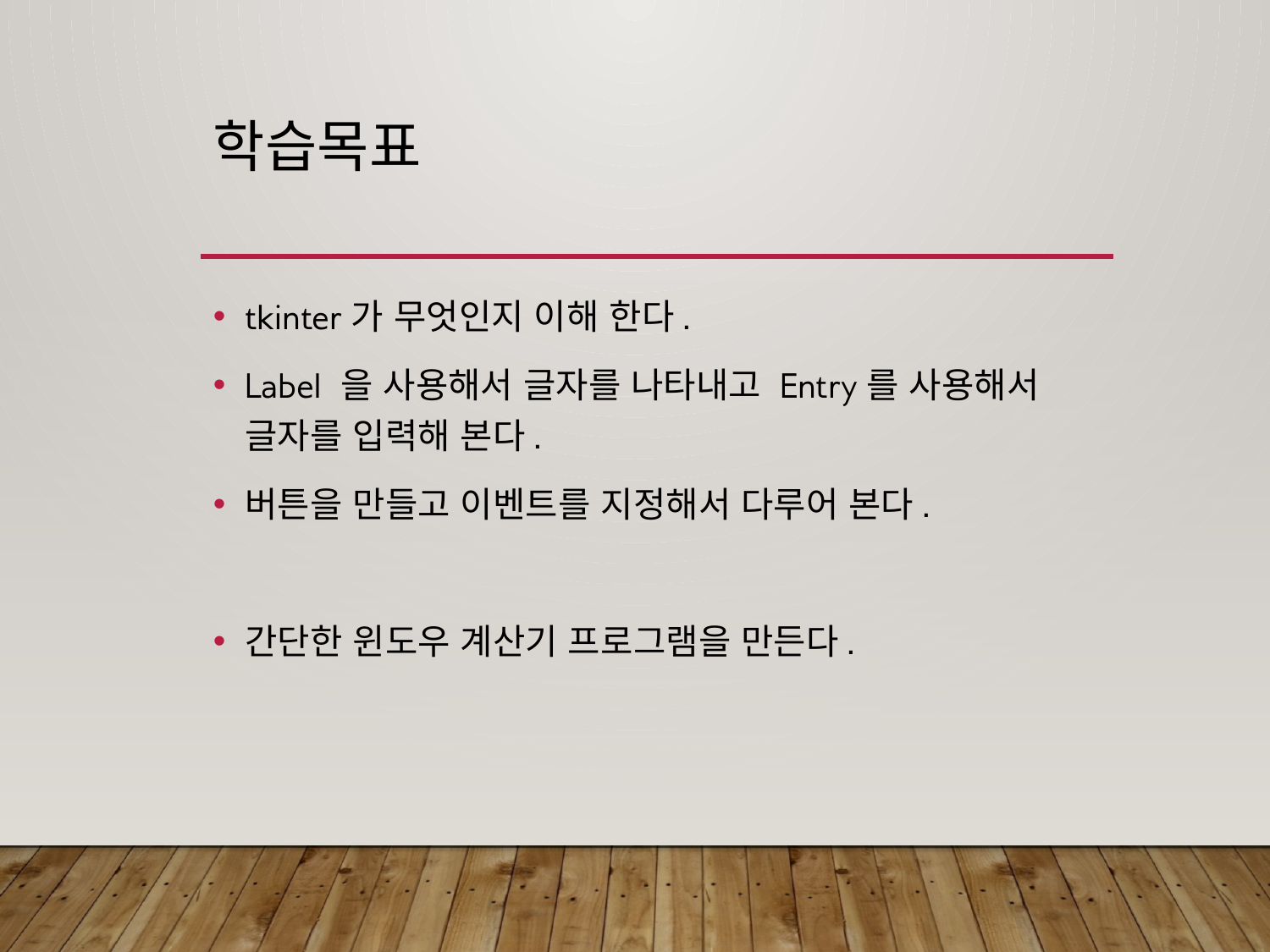

# 학습목표
tkinter가 무엇인지 이해 한다.
Label 을 사용해서 글자를 나타내고 Entry를 사용해서 글자를 입력해 본다.
버튼을 만들고 이벤트를 지정해서 다루어 본다.

간단한 윈도우 계산기 프로그램을 만든다.